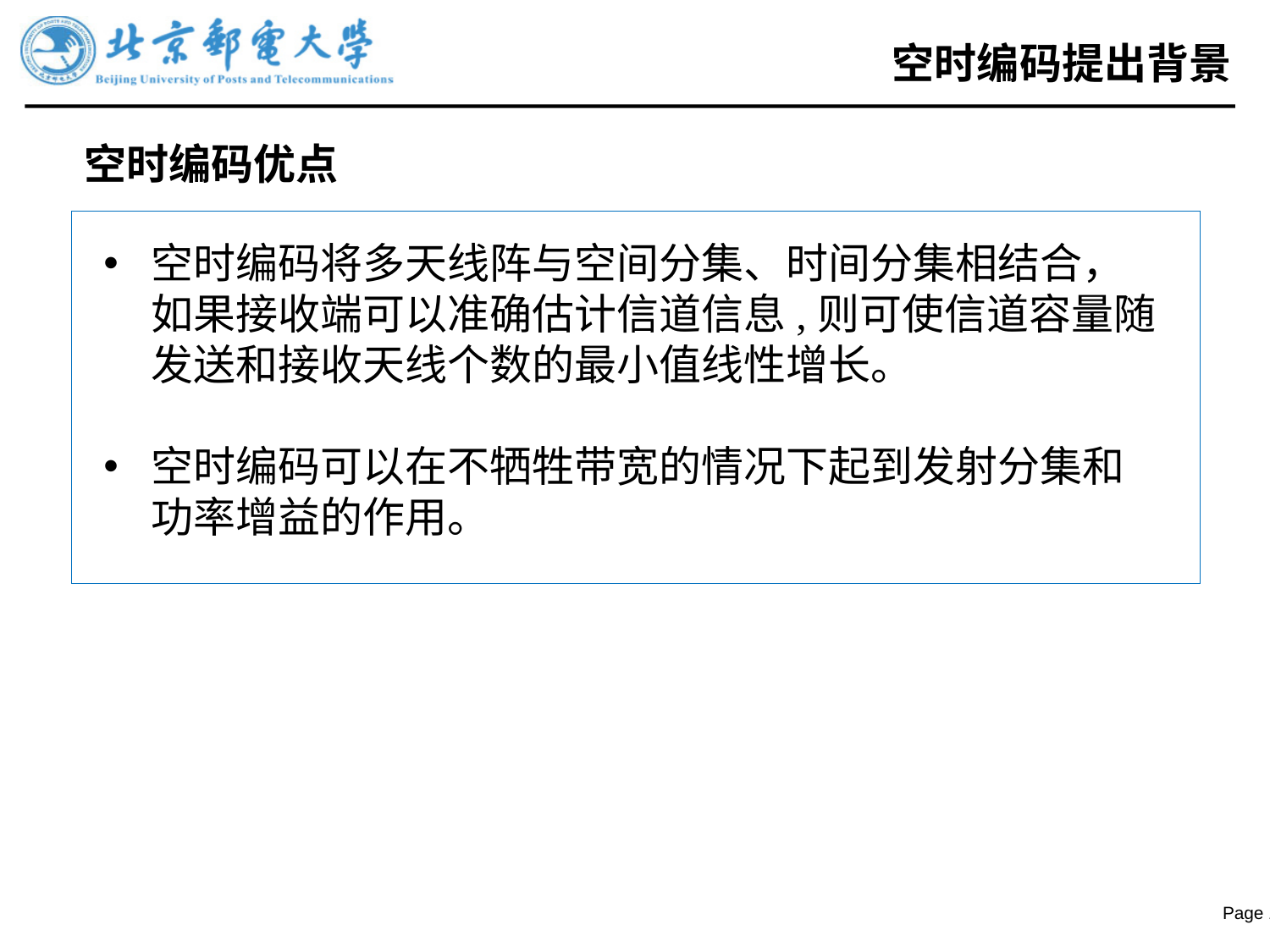

# 空时编码提出背景
空时编码优点

空时编码将多天线阵与空间分集、时间分集相结合，如果接收端可以准确估计信道信息,则可使信道容量随发送和接收天线个数的最小值线性增长。

空时编码可以在不牺牲带宽的情况下起到发射分集和功率增益的作用。